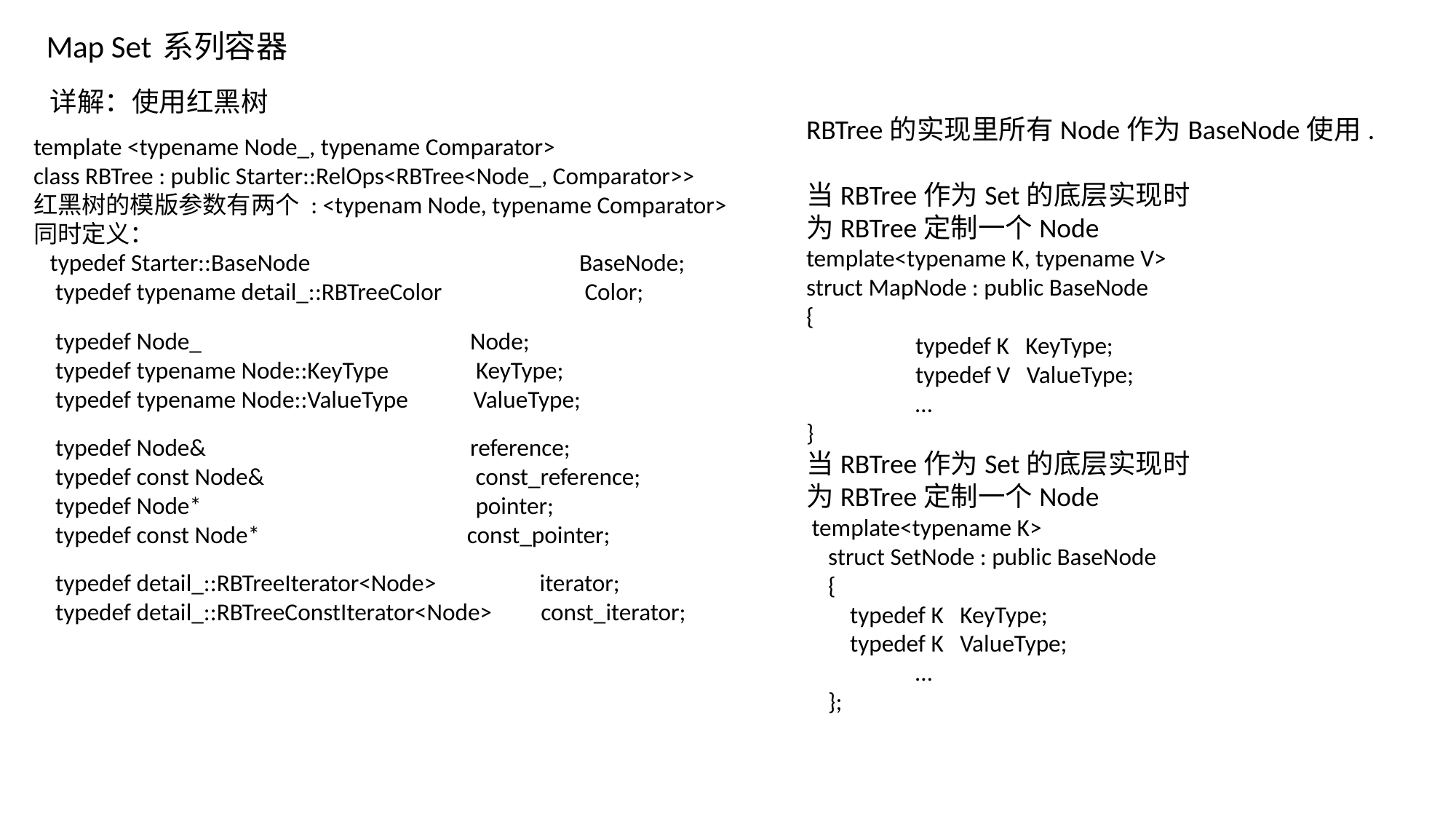

详解：使用红黑树

RBTree的实现里所有Node作为BaseNode使用.

当RBTree作为Set的底层实现时
为RBTree定制一个Node
template<typename K, typename V>
struct MapNode : public BaseNode
{
	typedef K   KeyType;
	typedef V   ValueType;
	…
}
当RBTree作为Set的底层实现时
为RBTree定制一个Node
 template<typename K>
    struct SetNode : public BaseNode
    {
        typedef K   KeyType;
        typedef K   ValueType;
	…
    };
template <typename Node_, typename Comparator>
class RBTree : public Starter::RelOps<RBTree<Node_, Comparator>>
红黑树的模版参数有两个 : <typenam Node, typename Comparator>
同时定义：
   typedef Starter::BaseNode                               	BaseNode;
    typedef typename detail_::RBTreeColor                  	 Color;

    typedef Node_                                          	Node;
    typedef typename Node::KeyType                KeyType;
    typedef typename Node::ValueType            ValueType;

    typedef Node&                                           	reference;
    typedef const Node&                                    	 const_reference;
    typedef Node*                                          	 pointer;
    typedef const Node*                                      const_pointer;

    typedef detail_::RBTreeIterator<Node>                   iterator;
    typedef detail_::RBTreeConstIterator<Node>         const_iterator;